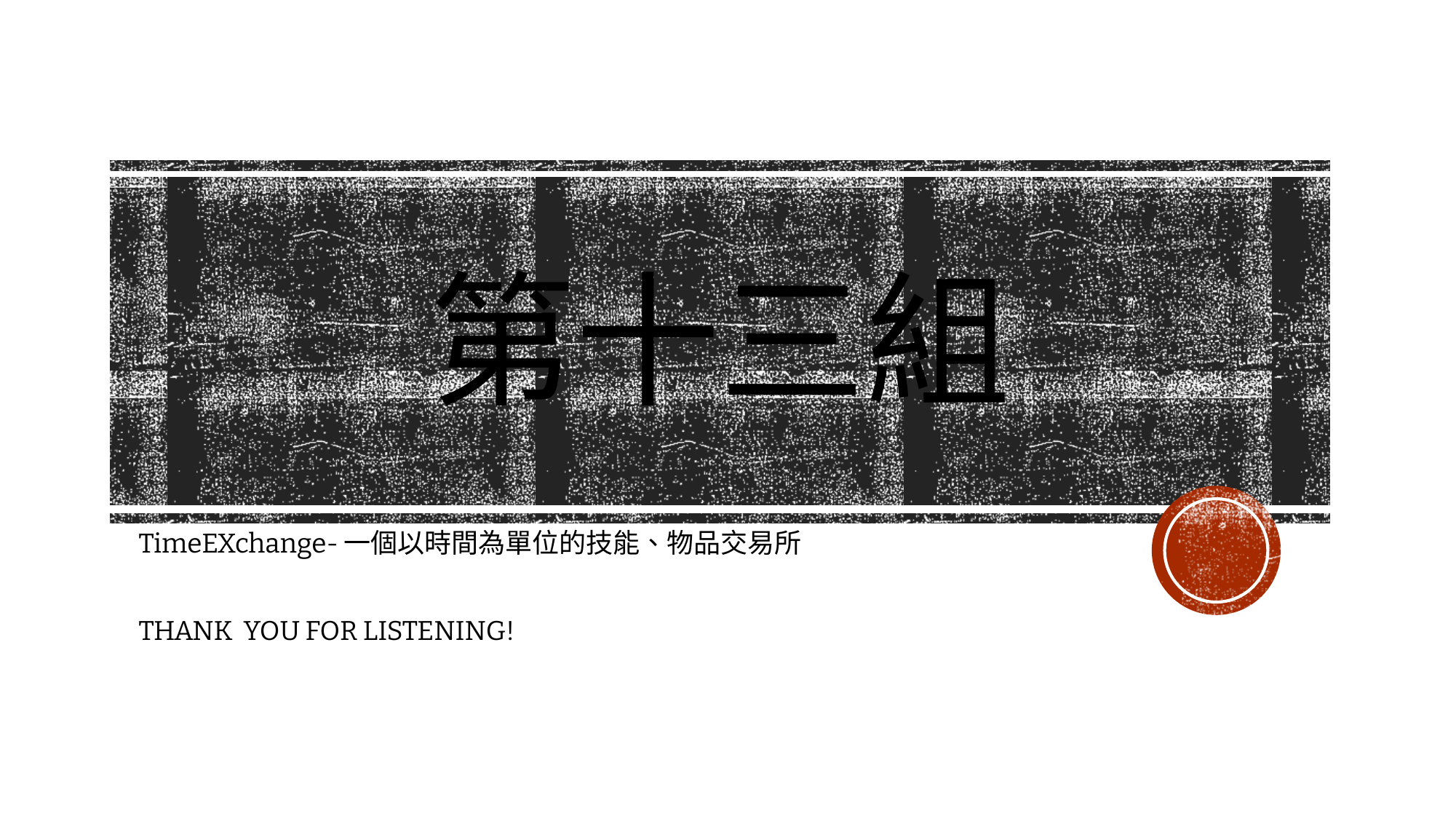

# 第十三組
TimeEXchange-一個以時間為單位的技能、物品交易所

THANK  YOU FOR LISTENING!